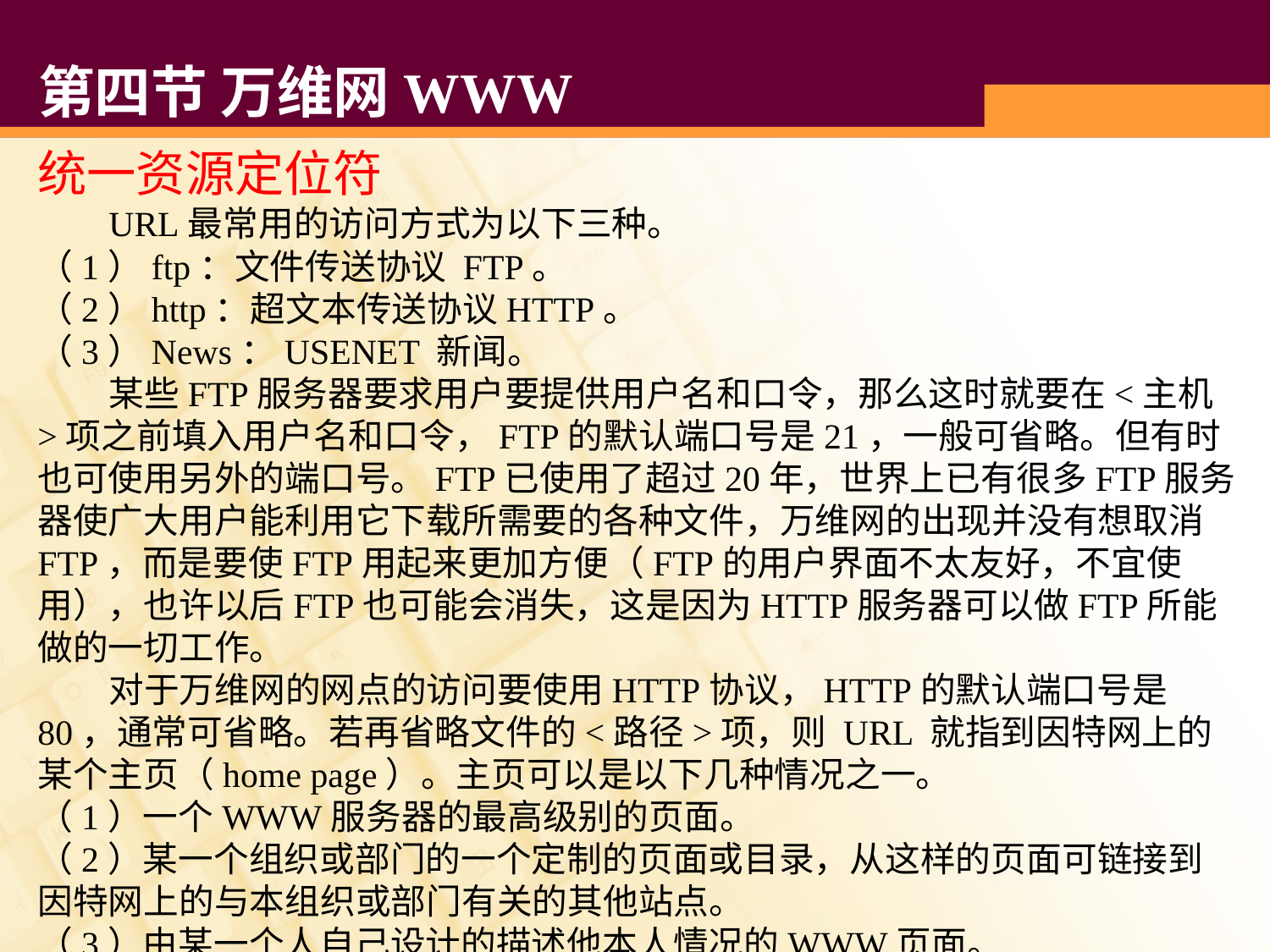

# 第四节 万维网WWW
统一资源定位符
        URL最常用的访问方式为以下三种。
（1）ftp：文件传送协议 FTP。
（2）http：超文本传送协议HTTP。
（3）News：USENET 新闻。
        某些FTP服务器要求用户要提供用户名和口令，那么这时就要在<主机>项之前填入用户名和口令，FTP的默认端口号是21，一般可省略。但有时也可使用另外的端口号。FTP已使用了超过20年，世界上已有很多FTP服务器使广大用户能利用它下载所需要的各种文件，万维网的出现并没有想取消FTP，而是要使FTP用起来更加方便（FTP的用户界面不太友好，不宜使用），也许以后FTP也可能会消失，这是因为HTTP服务器可以做FTP所能做的一切工作。
        对于万维网的网点的访问要使用HTTP协议，HTTP的默认端口号是 80，通常可省略。若再省略文件的<路径>项，则 URL 就指到因特网上的某个主页（home page）。主页可以是以下几种情况之一。
（1）一个WWW服务器的最高级别的页面。
（2）某一个组织或部门的一个定制的页面或目录，从这样的页面可链接到因特网上的与本组织或部门有关的其他站点。
（3）由某一个人自己设计的描述他本人情况的WWW页面。